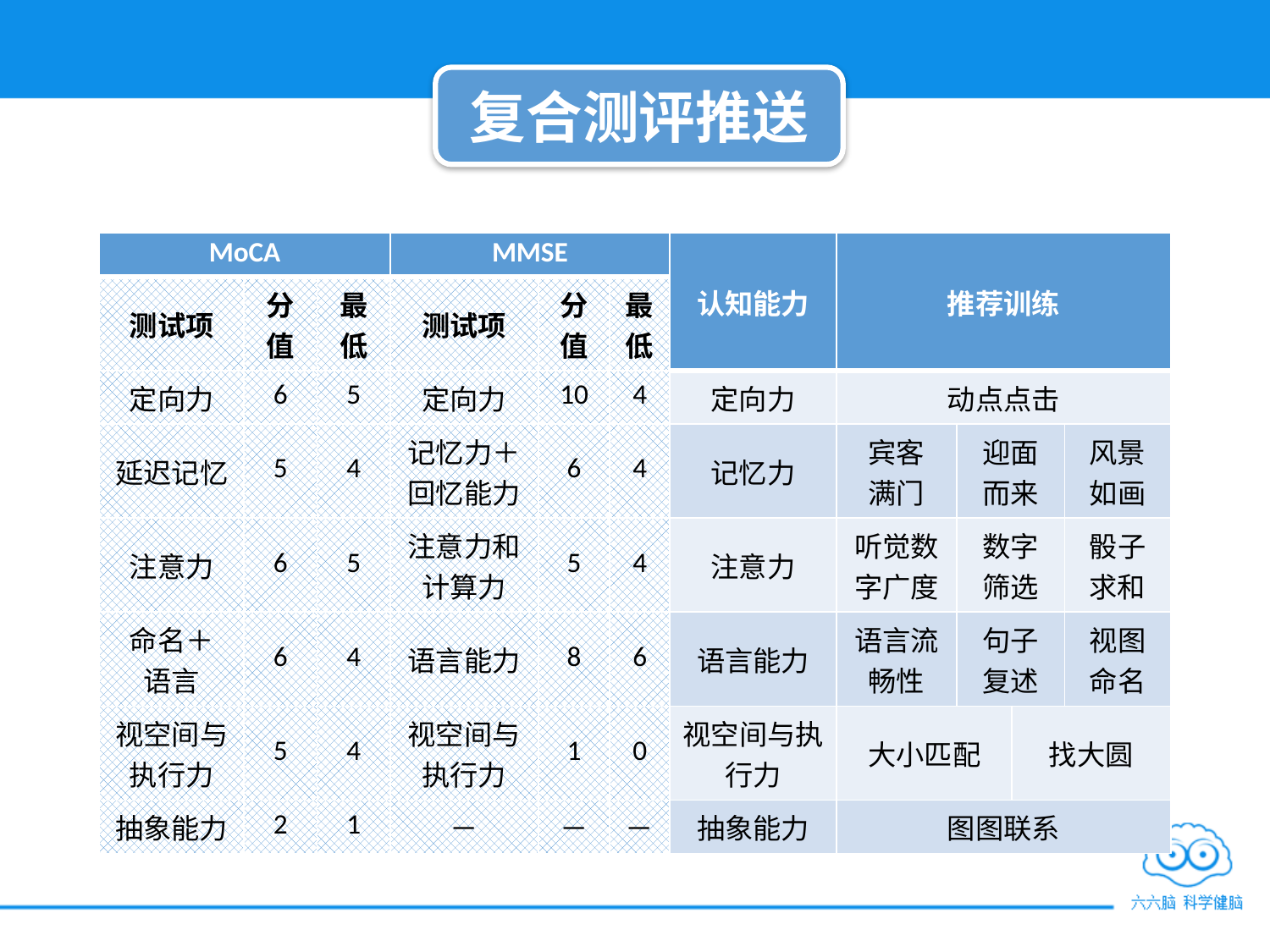

复合测评推送
| MoCA |  |  | MMSE |  |  | 认知能力 | 推荐训练 |  |  |  |
| --- | --- | --- | --- | --- | --- | --- | --- | --- | --- | --- |
| 测试项 | 分值 | 最低 | 测试项 | 分值 | 最低 |  |  |  |  |  |
| 定向力 | 6 | 5 | 定向力 | 10 | 4 | 定向力 | 动点点击 |  |  |  |
| 延迟记忆 | 5 | 4 | 记忆力＋ 回忆能力 | 6 | 4 | 记忆力 | 宾客 满门 | 迎面而来 |  | 风景如画 |
| 注意力 | 6 | 5 | 注意力和计算力 | 5 | 4 | 注意力 | 听觉数字广度 | 数字筛选 |  | 骰子求和 |
| 命名＋ 语言 | 6 | 4 | 语言能力 | 8 | 6 | 语言能力 | 语言流畅性 | 句子复述 |  | 视图 命名 |
| 视空间与执行力 | 5 | 4 | 视空间与执行力 | 1 | 0 | 视空间与执行力 | 大小匹配 |  | 找大圆 |  |
| 抽象能力 | 2 | 1 | － | － | － | 抽象能力 | 图图联系 |  |  |  |